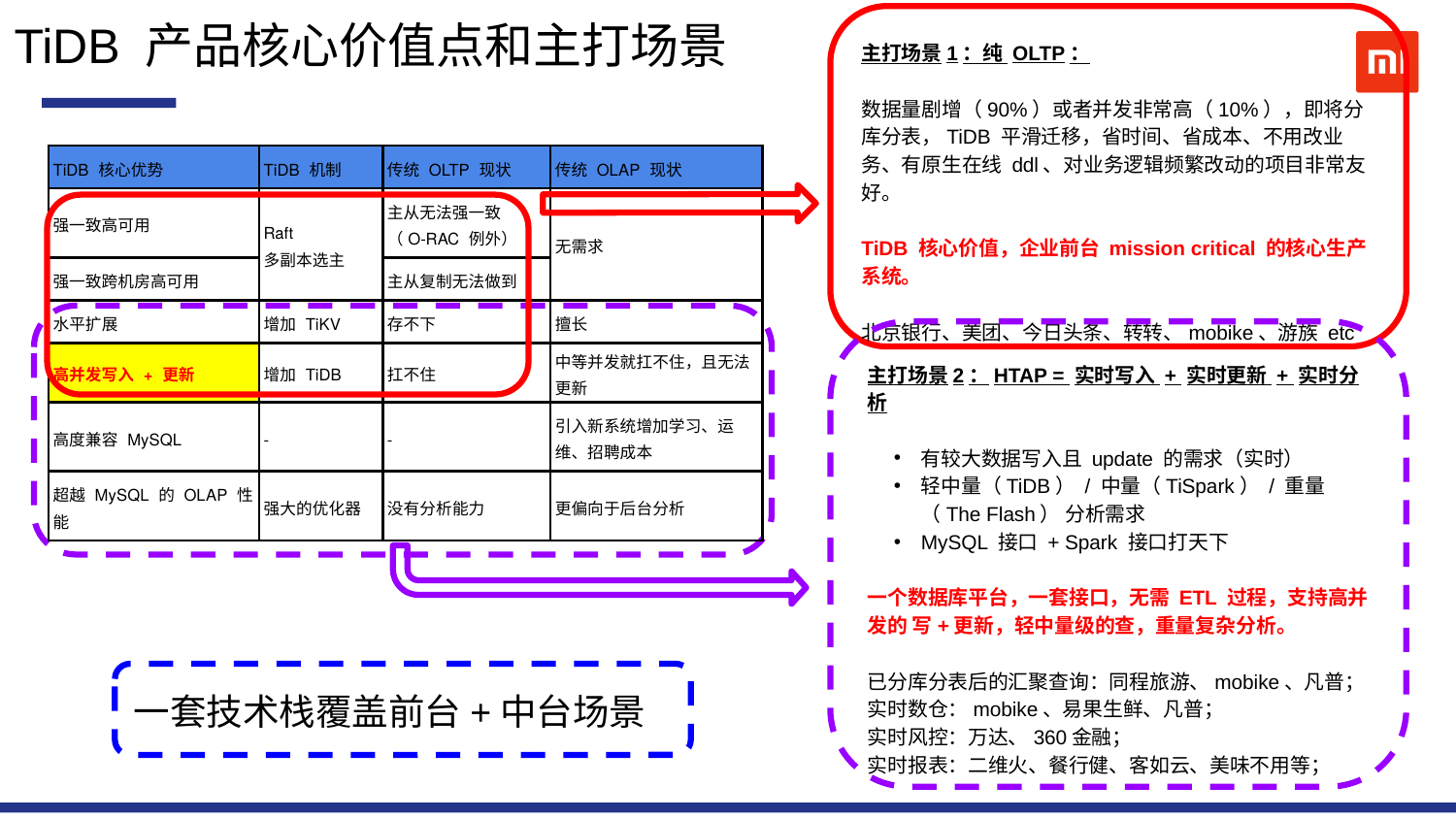

TiDB 产品核心价值点和主打场景

主打场景1：纯 OLTP：

数据量剧增（90%）或者并发非常高（10%），即将分库分表，TiDB 平滑迁移，省时间、省成本、不用改业务、有原生在线 ddl、对业务逻辑频繁改动的项目非常友好。

TiDB 核心价值，企业前台 mission critical 的核心生产系统。

北京银行、美团、今日头条、转转、mobike、游族 etc

| TiDB 核心优势 | TiDB 机制 | 传统 OLTP 现状 | 传统 OLAP 现状 |
| --- | --- | --- | --- |
| 强一致高可用 | Raft 多副本选主 | 主从无法强一致 （O-RAC 例外） | 无需求 |
| 强一致跨机房高可用 |  | 主从复制无法做到 |  |
| 水平扩展 | 增加 TiKV | 存不下 | 擅长 |
| 高并发写入 + 更新 | 增加 TiDB | 扛不住 | 中等并发就扛不住，且无法更新 |
| 高度兼容 MySQL | - | - | 引入新系统增加学习、运维、招聘成本 |
| 超越 MySQL 的 OLAP 性能 | 强大的优化器 | 没有分析能力 | 更偏向于后台分析 |

主打场景2：HTAP = 实时写入 + 实时更新 + 实时分析

有较大数据写入且 update 的需求（实时）
轻中量（TiDB） / 中量（TiSpark） / 重量（The Flash） 分析需求
MySQL 接口 + Spark 接口打天下

一个数据库平台，一套接口，无需 ETL 过程，支持高并发的 写+更新，轻中量级的查，重量复杂分析。

已分库分表后的汇聚查询：同程旅游、mobike、凡普；
实时数仓：mobike、易果生鲜、凡普；
实时风控：万达、360金融；
实时报表：二维火、餐行健、客如云、美味不用等；

一套技术栈覆盖前台+中台场景